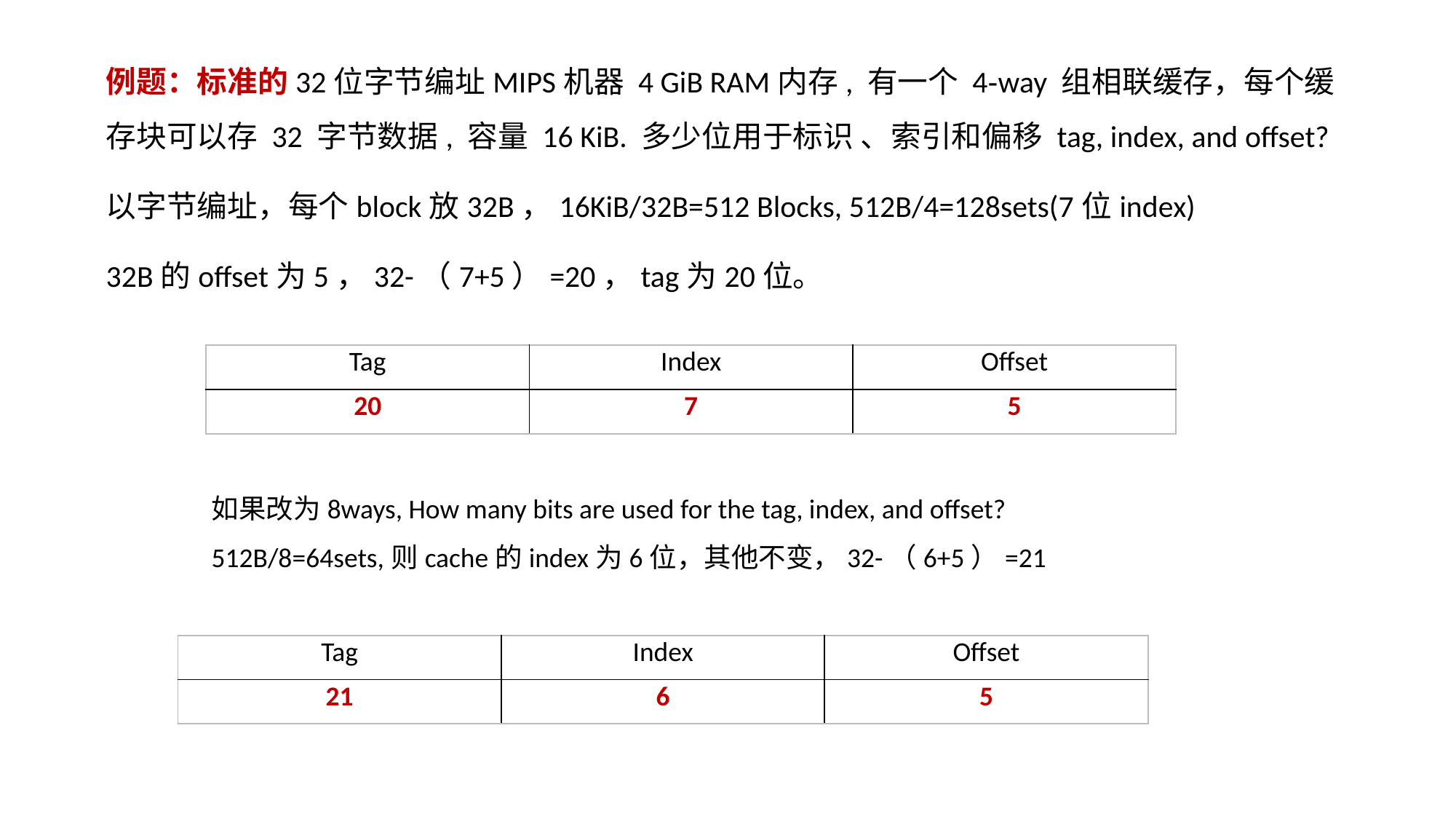

例题：标准的32位字节编址MIPS机器 4 GiB RAM内存, 有一个 4‐way 组相联缓存，每个缓存块可以存 32 字节数据, 容量 16 KiB. 多少位用于标识 、索引和偏移 tag, index, and offset?
以字节编址，每个block放32B，16KiB/32B=512 Blocks, 512B/4=128sets(7位index)
32B的offset为5，32-（7+5）=20，tag为20位。

| Tag | Index | Offset |
| --- | --- | --- |
| 20 | 7 | 5 |
如果改为8ways, How many bits are used for the tag, index, and offset?
512B/8=64sets,则cache的index为6位，其他不变，32-（6+5）=21

| Tag | Index | Offset |
| --- | --- | --- |
| 21 | 6 | 5 |